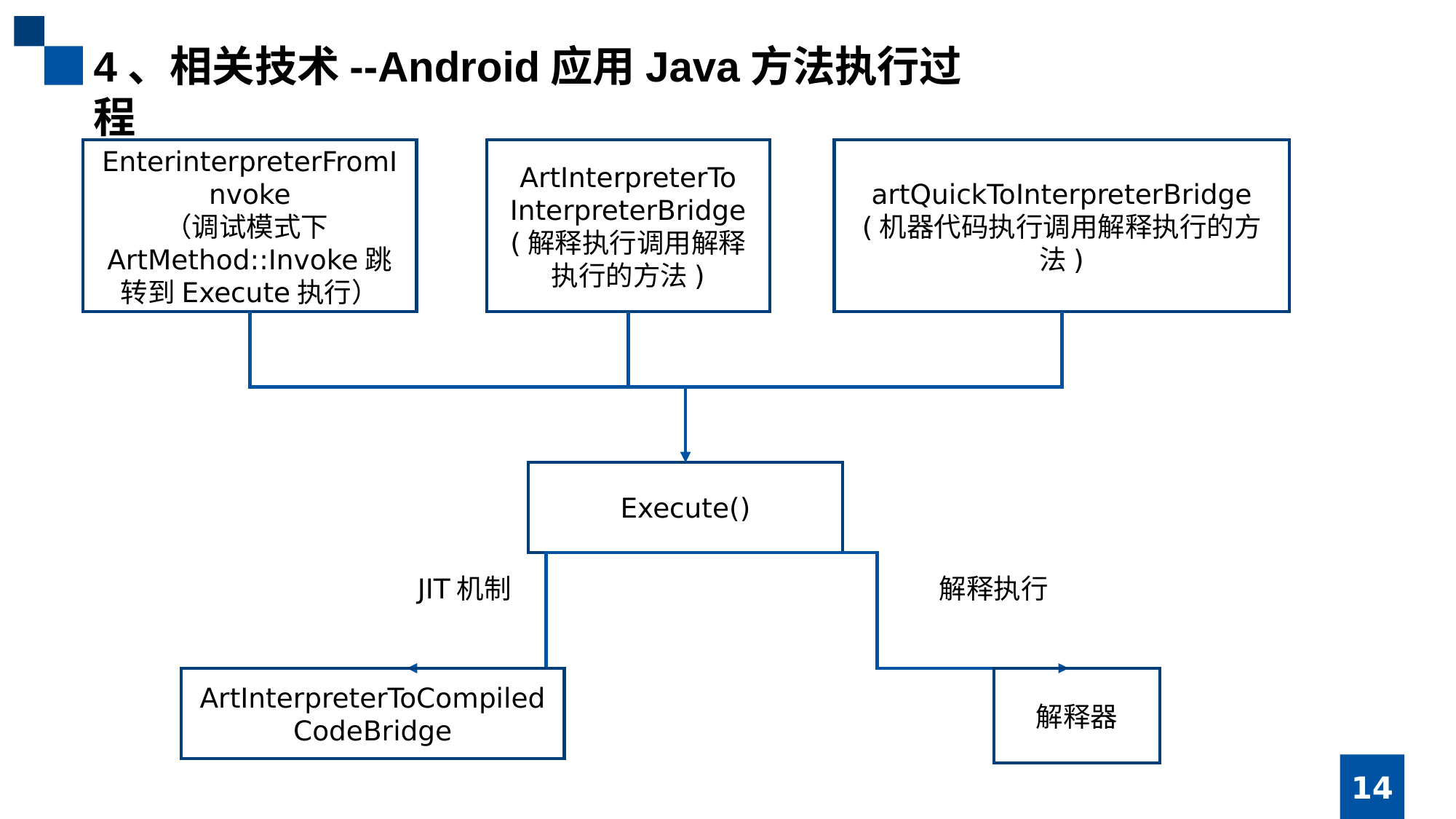

4、相关技术--Android应用Java方法执行过程
EnterinterpreterFromInvoke
（调试模式下ArtMethod::Invoke跳转到Execute执行）
ArtInterpreterTo
InterpreterBridge
(解释执行调用解释执行的方法)
artQuickToInterpreterBridge
(机器代码执行调用解释执行的方法)
Execute()
解释执行
JIT机制
解释器
ArtInterpreterToCompiledCodeBridge
14